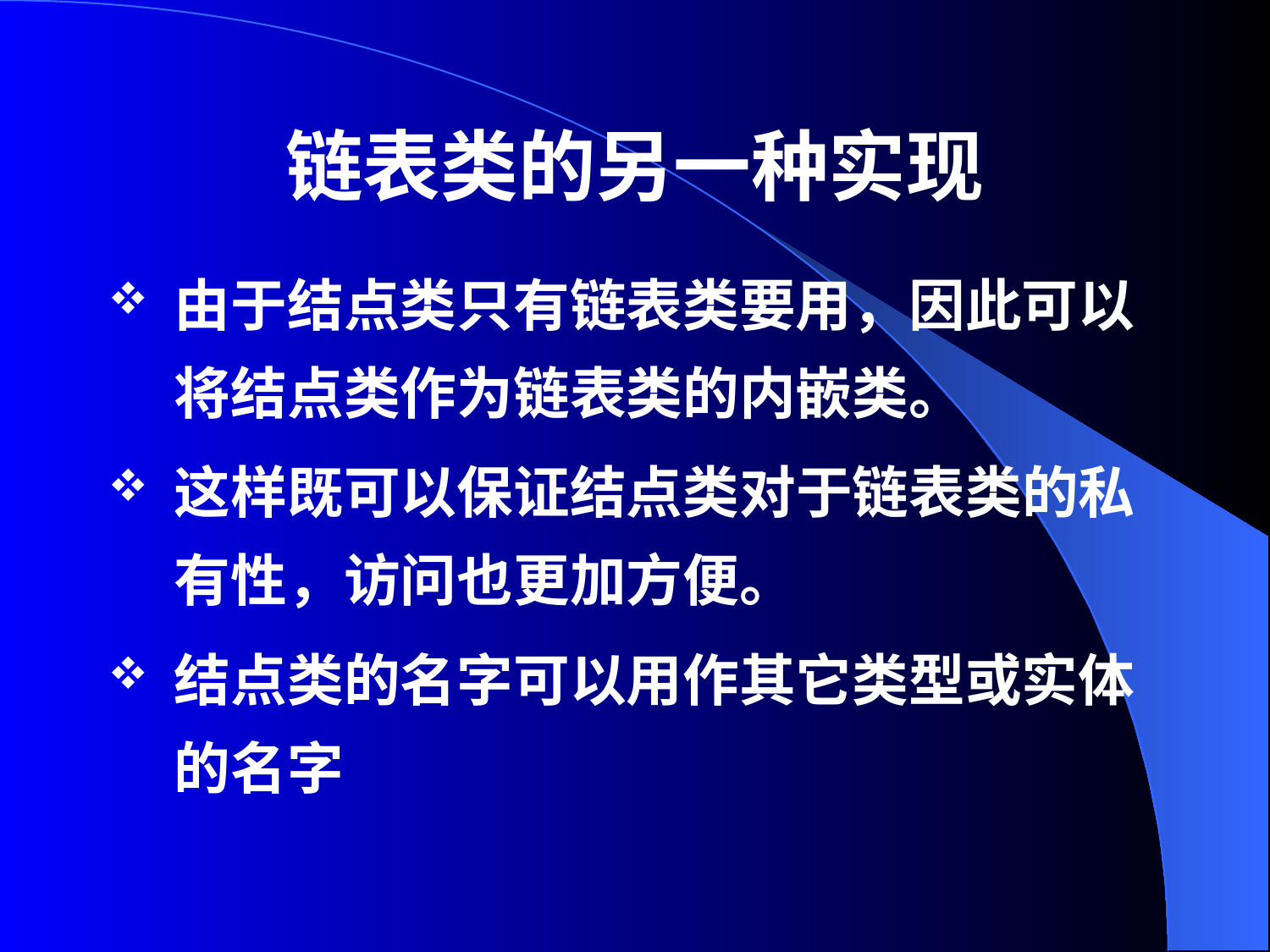

# 链表类的另一种实现
由于结点类只有链表类要用，因此可以将结点类作为链表类的内嵌类。
这样既可以保证结点类对于链表类的私有性，访问也更加方便。
结点类的名字可以用作其它类型或实体的名字